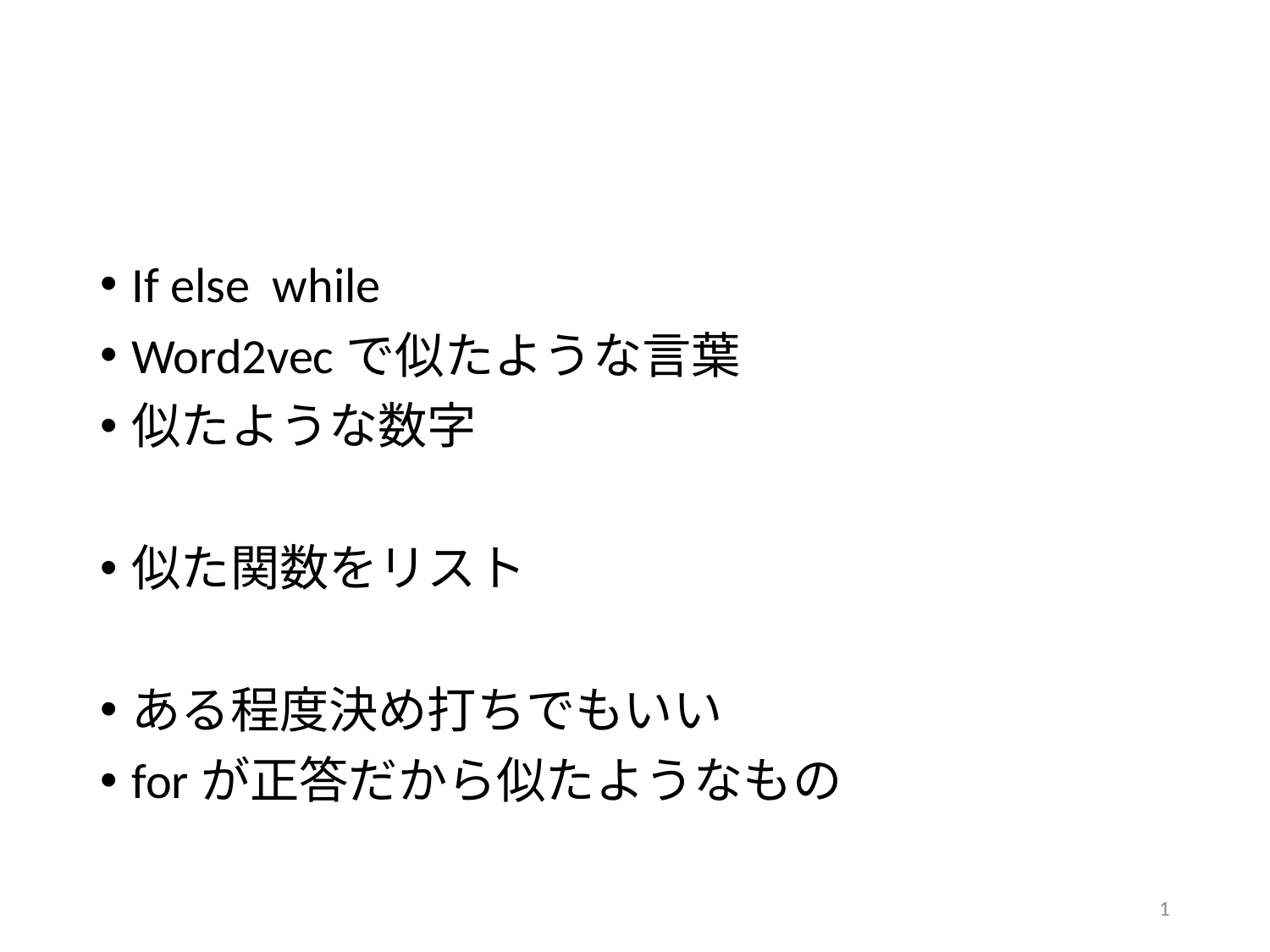

#
If else  while
Word2vecで似たような言葉
似たような数字

似た関数をリスト

ある程度決め打ちでもいい
forが正答だから似たようなもの
1